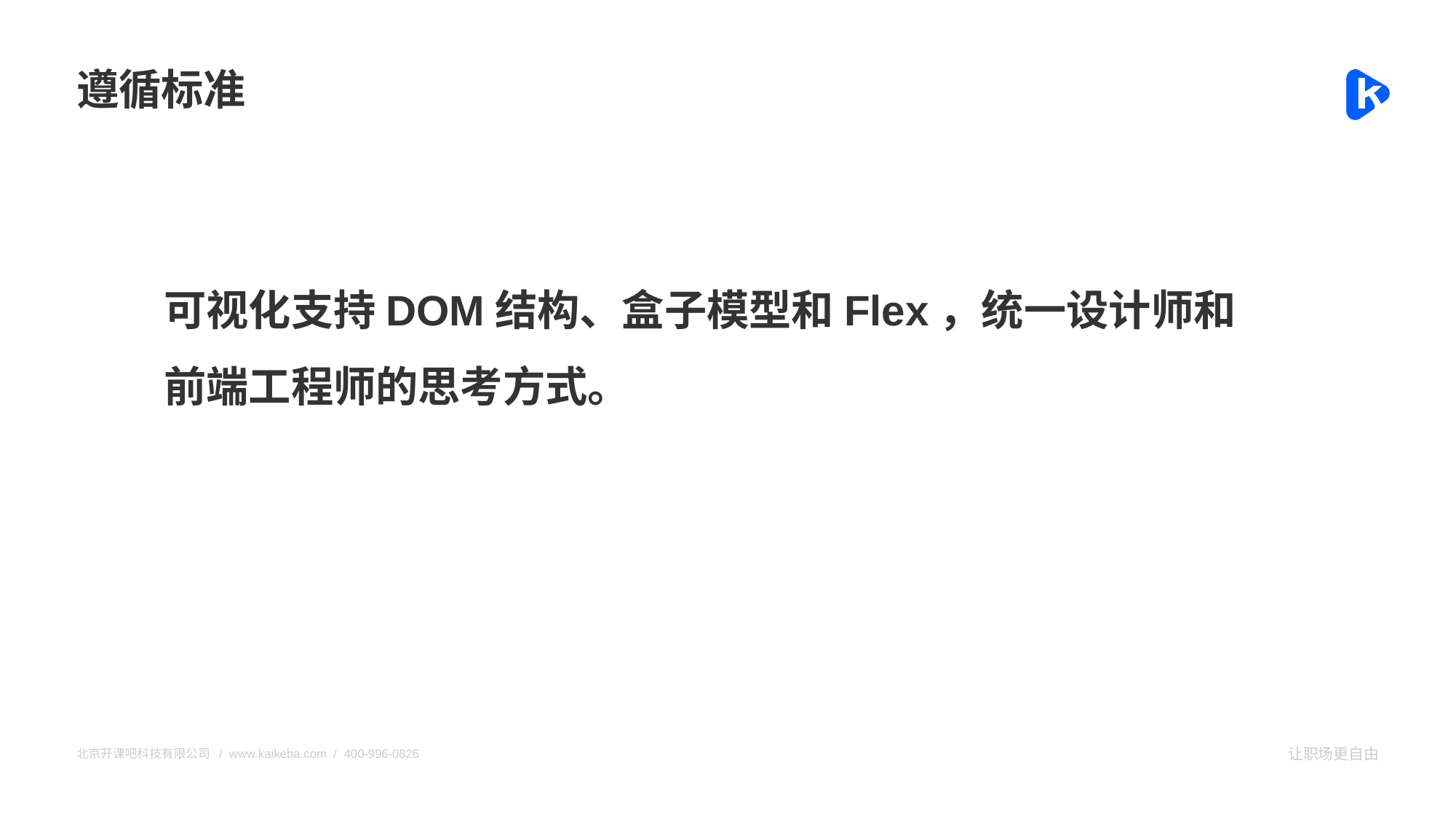

遵循标准
可视化支持DOM结构、盒子模型和Flex，统一设计师和前端工程师的思考方式。